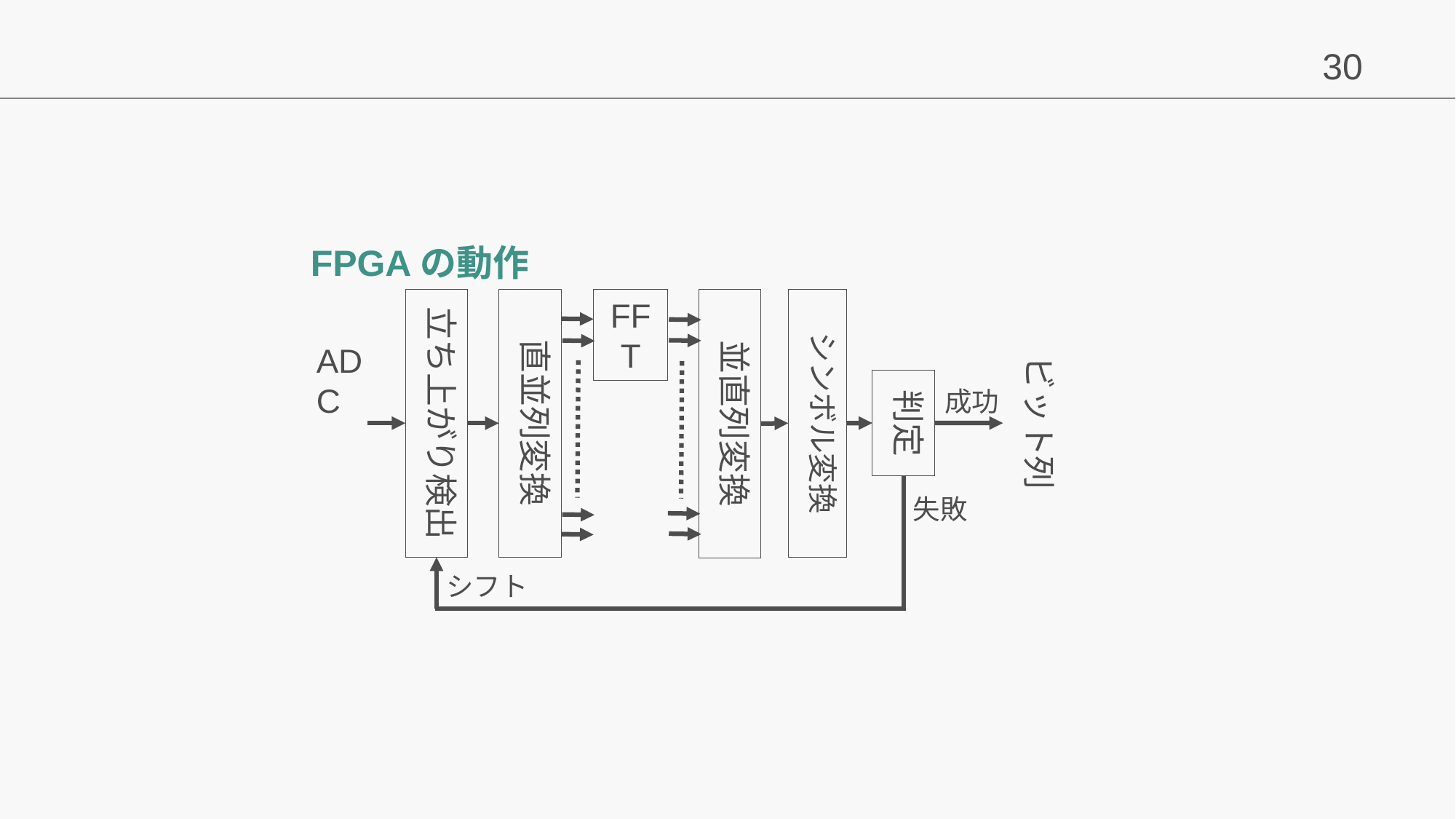

FPGAの動作
立ち上がり検出
直並列変換
シンボル変換
FFT
並直列変換
ビット列
ADC
判定
成功
失敗

シフト